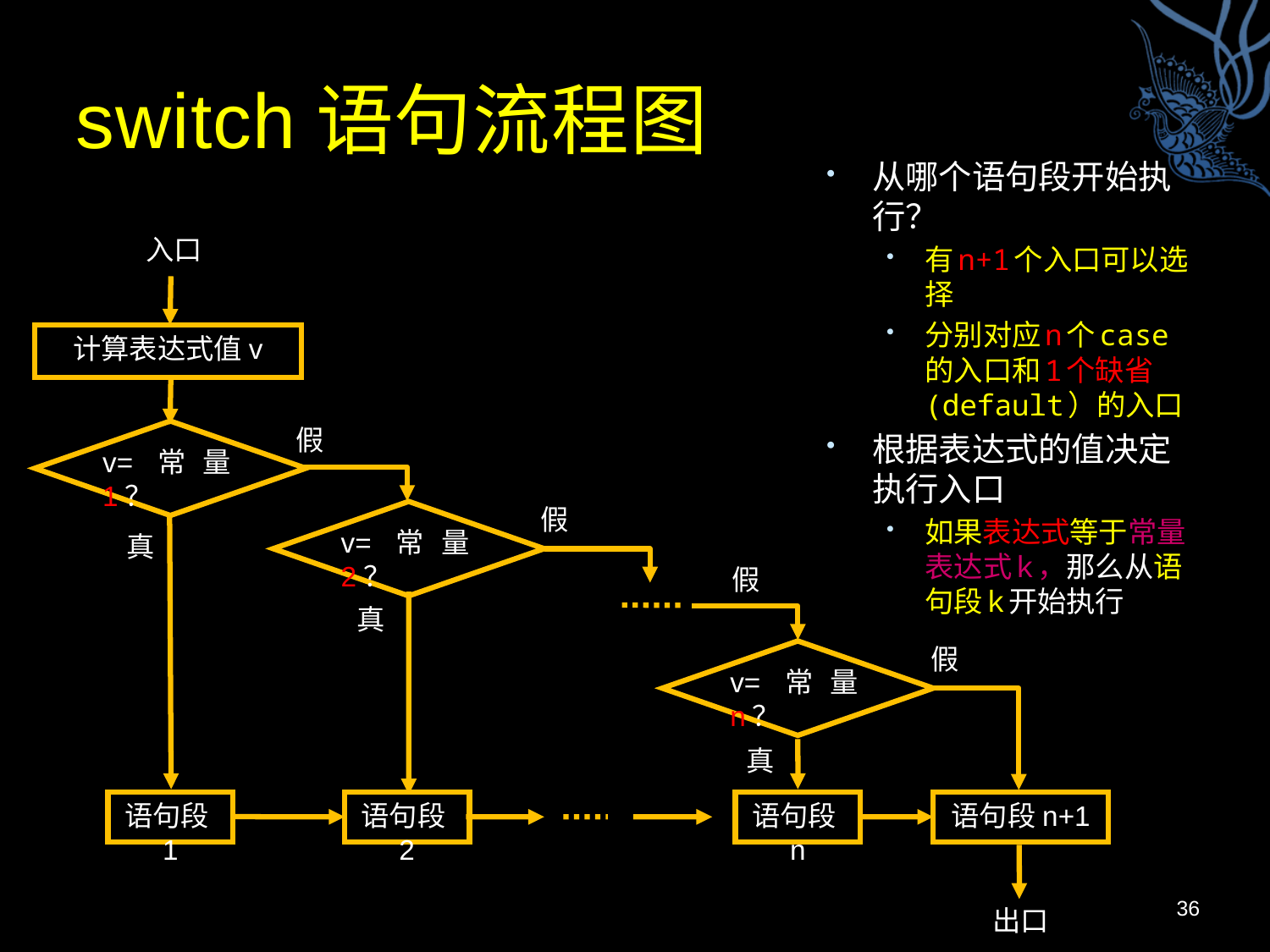

# switch语句流程图
从哪个语句段开始执行？
有n+1个入口可以选择
分别对应n个case的入口和1个缺省(default）的入口
根据表达式的值决定执行入口
如果表达式等于常量表达式k，那么从语句段k开始执行
入口

计算表达式值v

假
v=常量1？

v=常量2？

真

假
v=常量n？

真

语句段1
语句段2
语句段n
语句段n+1

出口
假
假

真
36